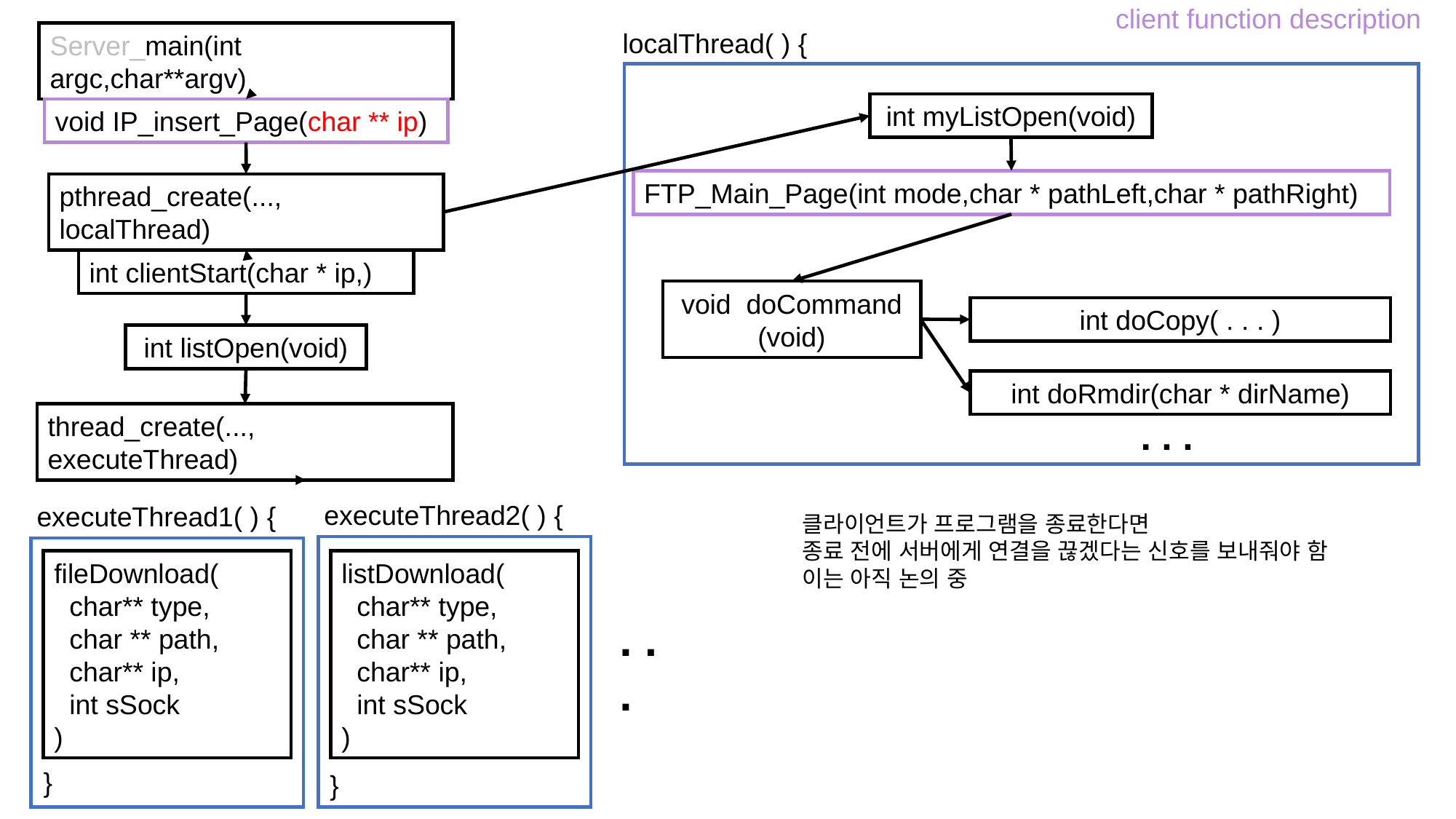

client function description
localThread( ) {
Server_main(int argc,char**argv)

int myListOpen(void)
void IP_insert_Page(char ** ip)
FTP_Main_Page(int mode,char * pathLeft,char * pathRight)
pthread_create(..., localThread)
int clientStart(char * ip,)
void  doCommand
(void)
int doCopy( . . . )
int listOpen(void)
int doRmdir(char * dirName)
thread_create(..., executeThread)
. . .
executeThread2( ) {
executeThread1( ) {
클라이언트가 프로그램을 종료한다면
종료 전에 서버에게 연결을 끊겠다는 신호를 보내줘야 함
이는 아직 논의 중

fileDownload(
  char** type,
  char ** path,
  char** ip,
  int sSock
)
listDownload(
  char** type,
  char ** path,
  char** ip,
  int sSock
)
. . .
}
}